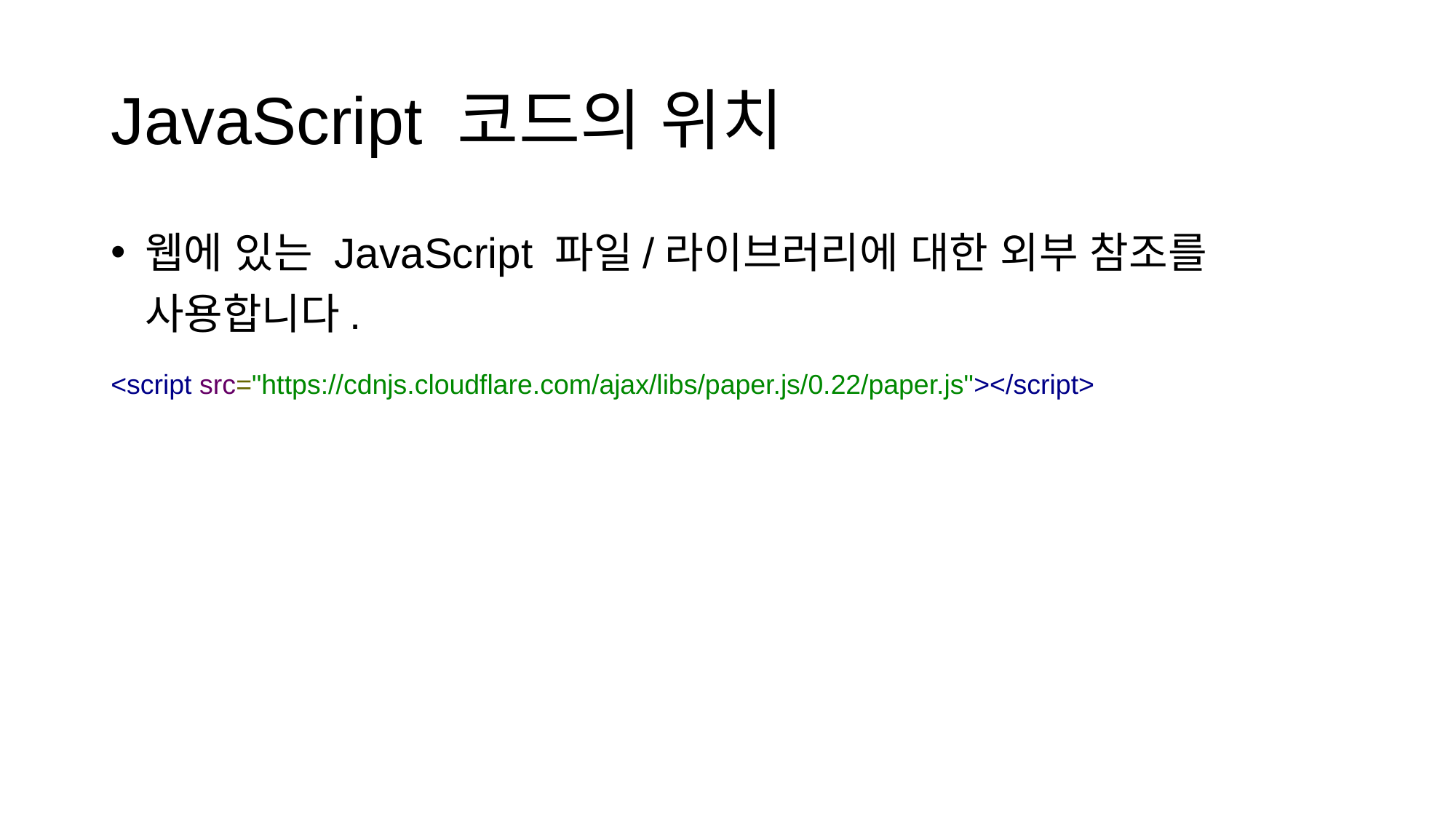

# JavaScript 코드의 위치
웹에 있는 JavaScript 파일/라이브러리에 대한 외부 참조를 사용합니다.
<script src="https://cdnjs.cloudflare.com/ajax/libs/paper.js/0.22/paper.js"></script>